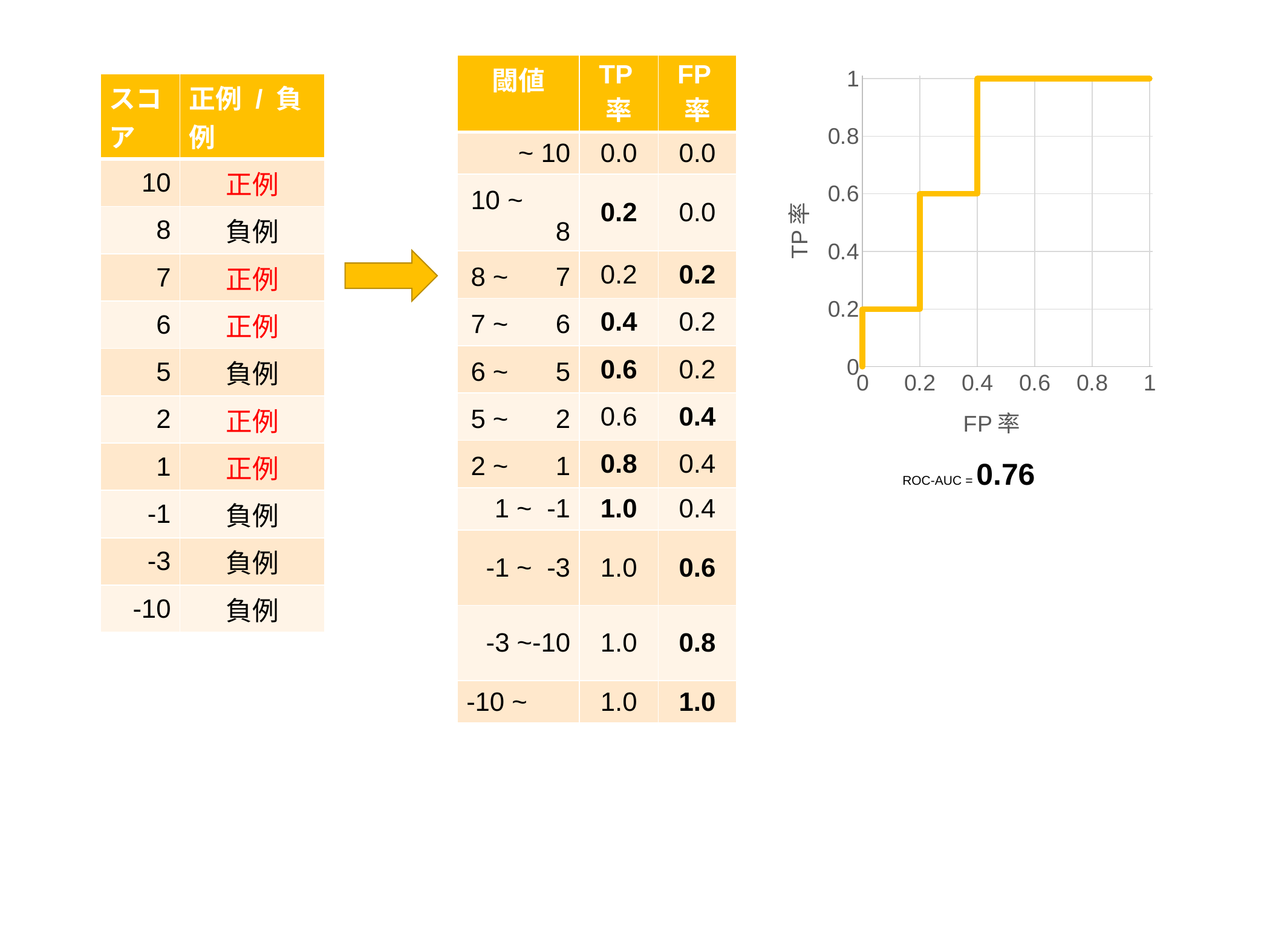

### Chart

| Category | Y の値 |
|---|---|
| 閾値 | TP率 | FP率 |
| --- | --- | --- |
| ~ 10 | 0.0 | 0.0 |
| 10 ~ 　8 | 0.2 | 0.0 |
| 8 ~ 　7 | 0.2 | 0.2 |
| 7 ~ 　6 | 0.4 | 0.2 |
| 6 ~ 　5 | 0.6 | 0.2 |
| 5 ~ 　2 | 0.6 | 0.4 |
| 2 ~ 　1 | 0.8 | 0.4 |
| 1 ~ -1 | 1.0 | 0.4 |
| -1 ~ -3 | 1.0 | 0.6 |
| -3 ~-10 | 1.0 | 0.8 |
| -10 ~ | 1.0 | 1.0 |
| スコア | 正例 / 負例 |
| --- | --- |
| 10 | 正例 |
| 8 | 負例 |
| 7 | 正例 |
| 6 | 正例 |
| 5 | 負例 |
| 2 | 正例 |
| 1 | 正例 |
| -1 | 負例 |
| -3 | 負例 |
| -10 | 負例 |

ROC-AUC = 0.76